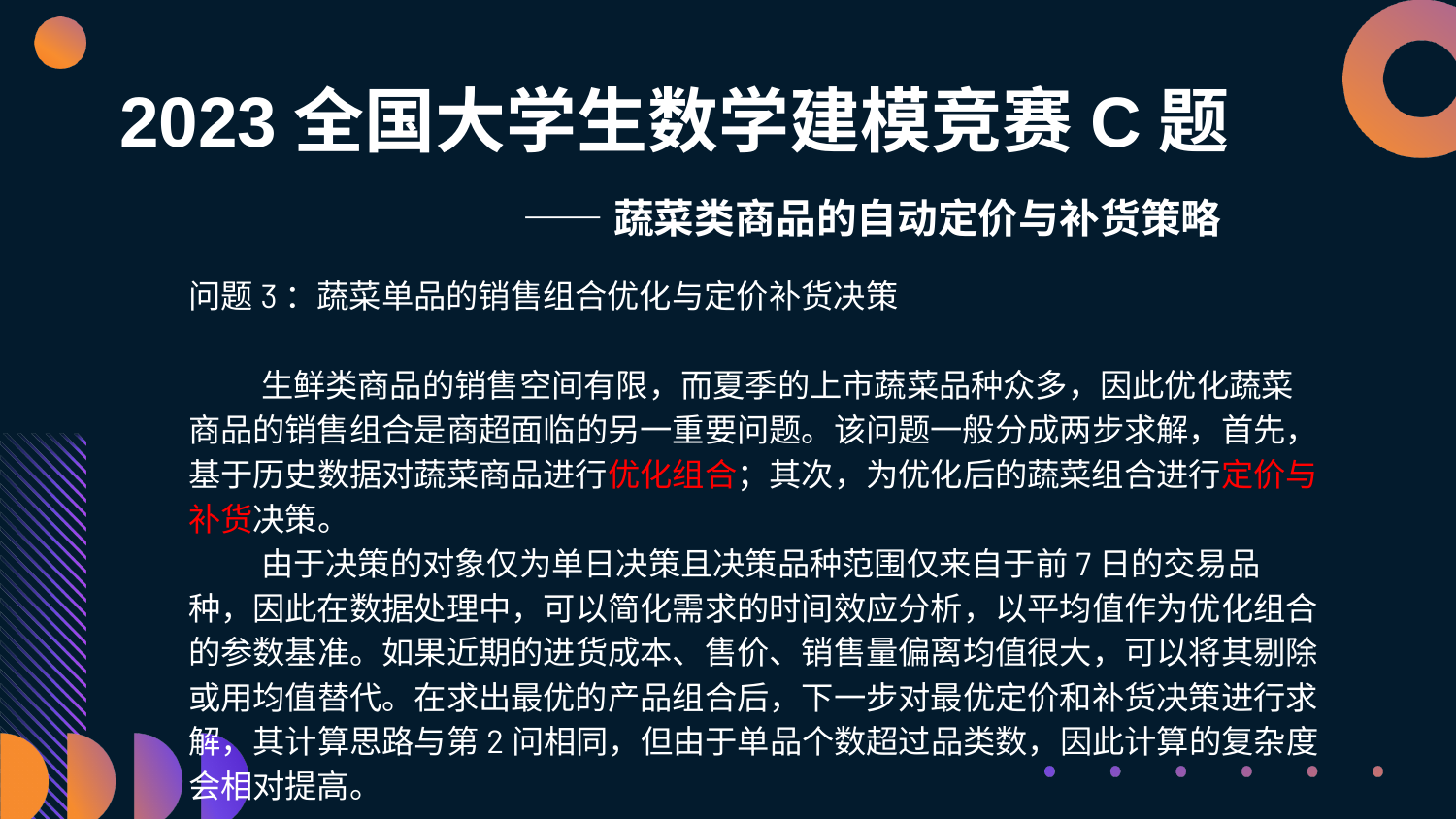

# 2023全国大学生数学建模竞赛C题
——蔬菜类商品的自动定价与补货策略
问题3：蔬菜单品的销售组合优化与定价补货决策

生鲜类商品的销售空间有限，而夏季的上市蔬菜品种众多，因此优化蔬菜商品的销售组合是商超面临的另一重要问题。该问题一般分成两步求解，首先，基于历史数据对蔬菜商品进行优化组合；其次，为优化后的蔬菜组合进行定价与补货决策。
由于决策的对象仅为单日决策且决策品种范围仅来自于前7日的交易品种，因此在数据处理中，可以简化需求的时间效应分析，以平均值作为优化组合的参数基准。如果近期的进货成本、售价、销售量偏离均值很大，可以将其剔除或用均值替代。在求出最优的产品组合后，下一步对最优定价和补货决策进行求解，其计算思路与第2问相同，但由于单品个数超过品类数，因此计算的复杂度会相对提高。